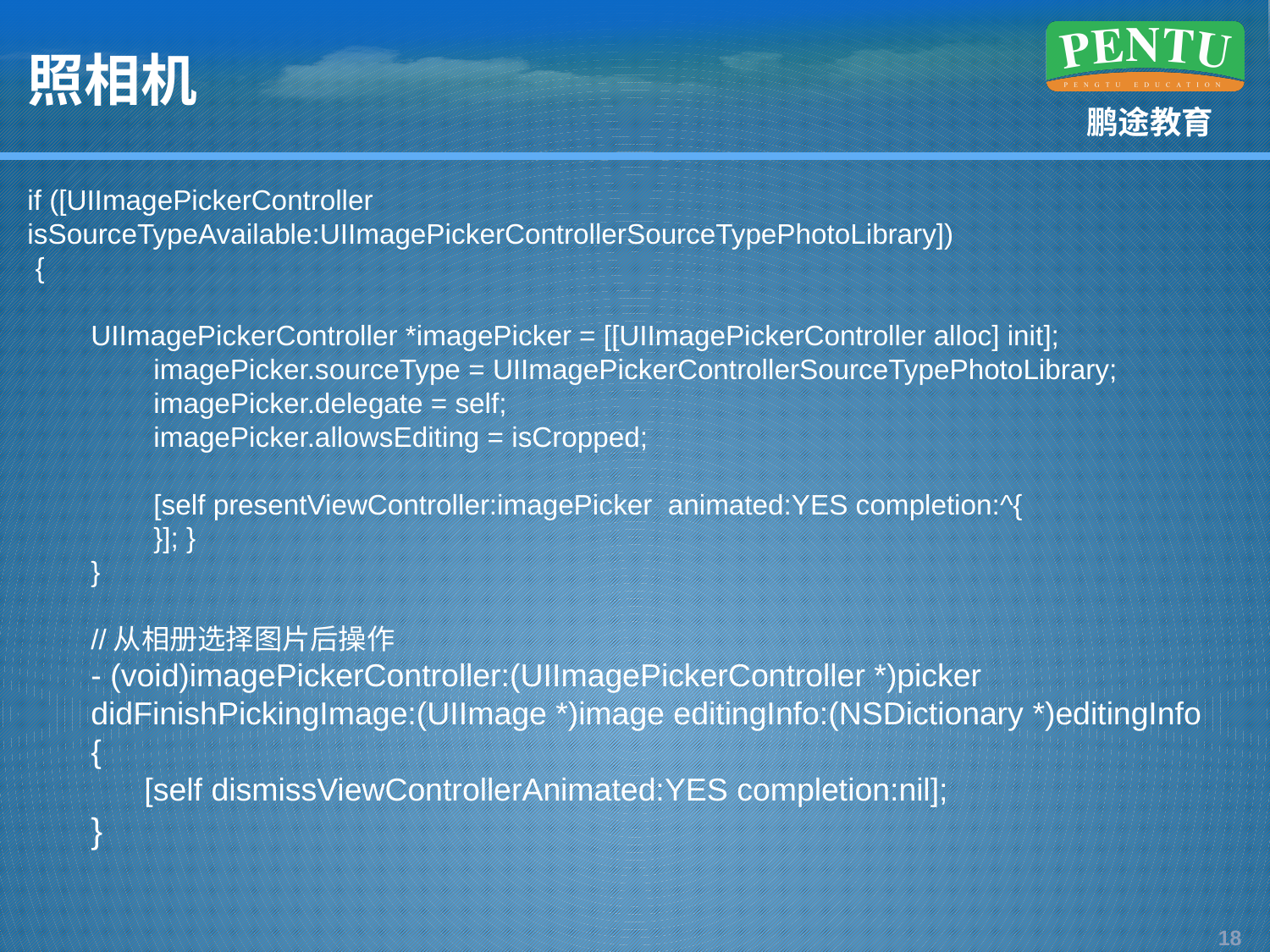

# 照相机
if ([UIImagePickerController isSourceTypeAvailable:UIImagePickerControllerSourceTypePhotoLibrary])
 {

UIImagePickerController *imagePicker = [[UIImagePickerController alloc] init];
        imagePicker.sourceType = UIImagePickerControllerSourceTypePhotoLibrary;
        imagePicker.delegate = self;
        imagePicker.allowsEditing = isCropped;

        [self presentViewController:imagePicker  animated:YES completion:^{
        }]; }
}

//从相册选择图片后操作
- (void)imagePickerController:(UIImagePickerController *)picker didFinishPickingImage:(UIImage *)image editingInfo:(NSDictionary *)editingInfo
{
      [self dismissViewControllerAnimated:YES completion:nil];
}
18